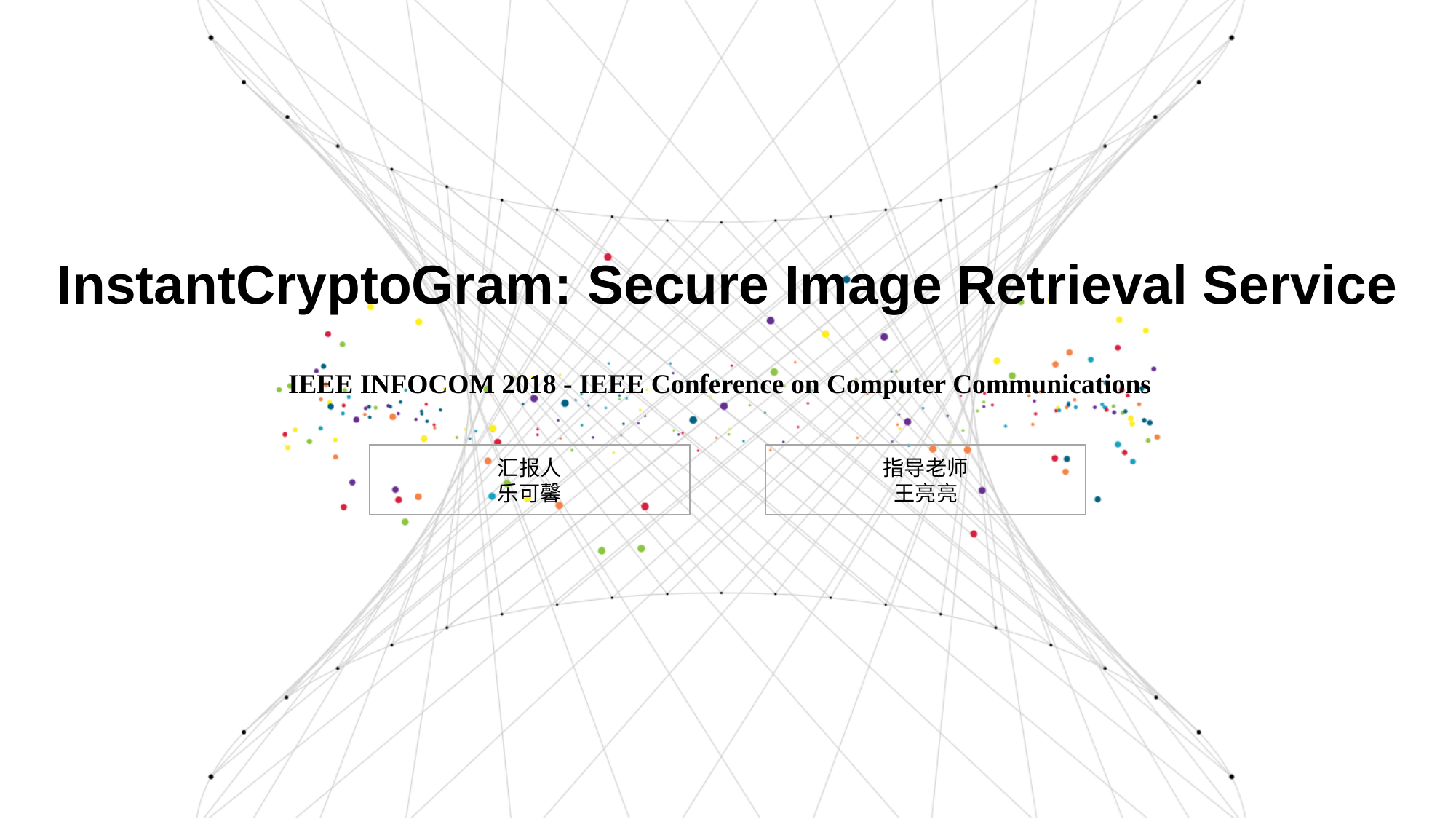

InstantCryptoGram: Secure Image Retrieval Service
IEEE INFOCOM 2018 - IEEE Conference on Computer Communications
汇报人
乐可馨
指导老师
王亮亮